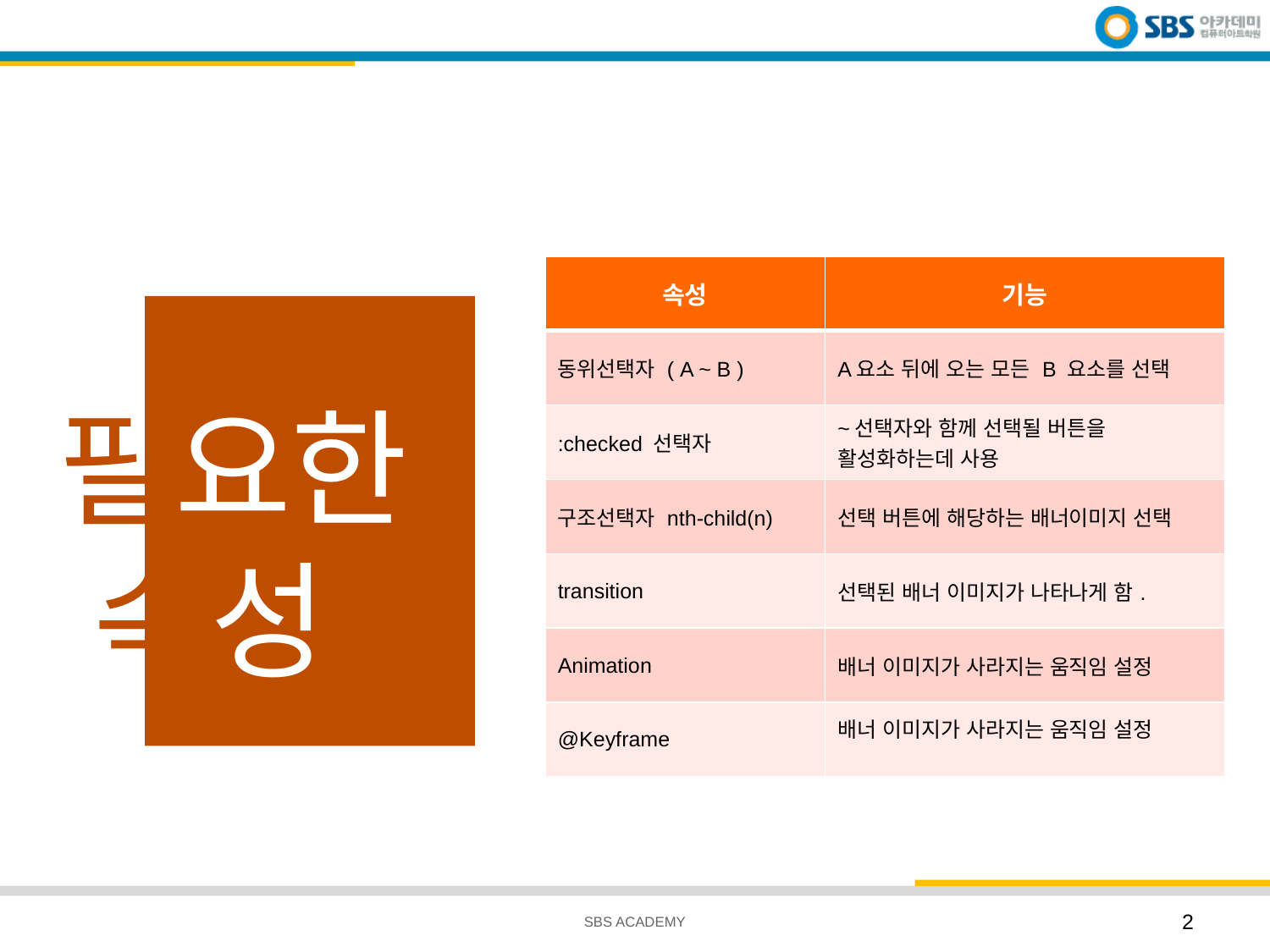

| 속성 | 기능 |
| --- | --- |
| 동위선택자 ( A ~ B ) | A요소 뒤에 오는 모든 B 요소를 선택 |
| :checked 선택자 | ~선택자와 함께 선택될 버튼을 활성화하는데 사용 |
| 구조선택자 nth-child(n) | 선택 버튼에 해당하는 배너이미지 선택 |
| transition | 선택된 배너 이미지가 나타나게 함. |
| Animation | 배너 이미지가 사라지는 움직임 설정 |
| @Keyframe | 배너 이미지가 사라지는 움직임 설정 |

# 필요한 속성
SBS ACADEMY
2